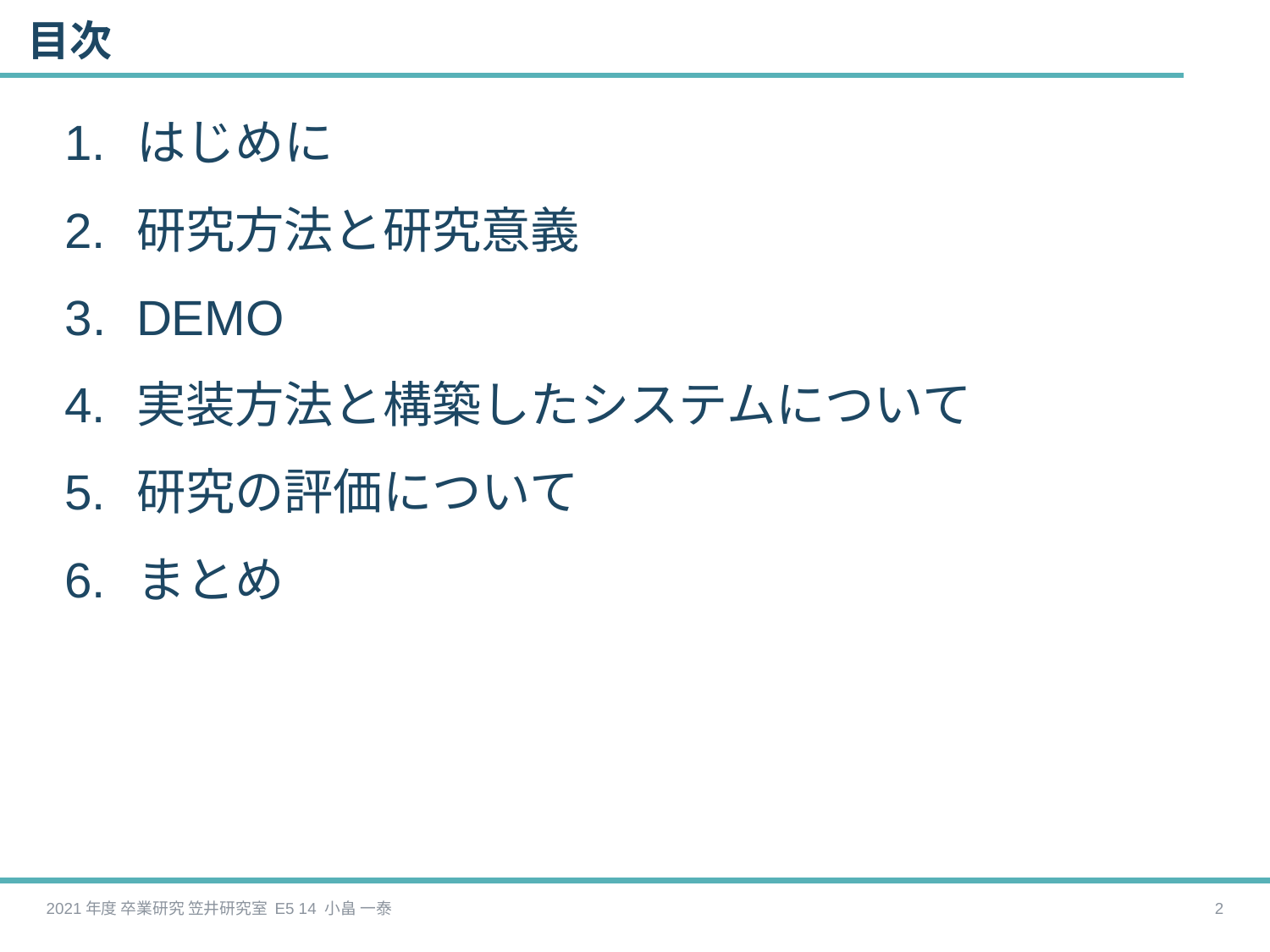

# 目次
はじめに
研究方法と研究意義
DEMO
実装方法と構築したシステムについて
研究の評価について
まとめ
2021年度 卒業研究 笠井研究室 E5 14 小畠 一泰
2